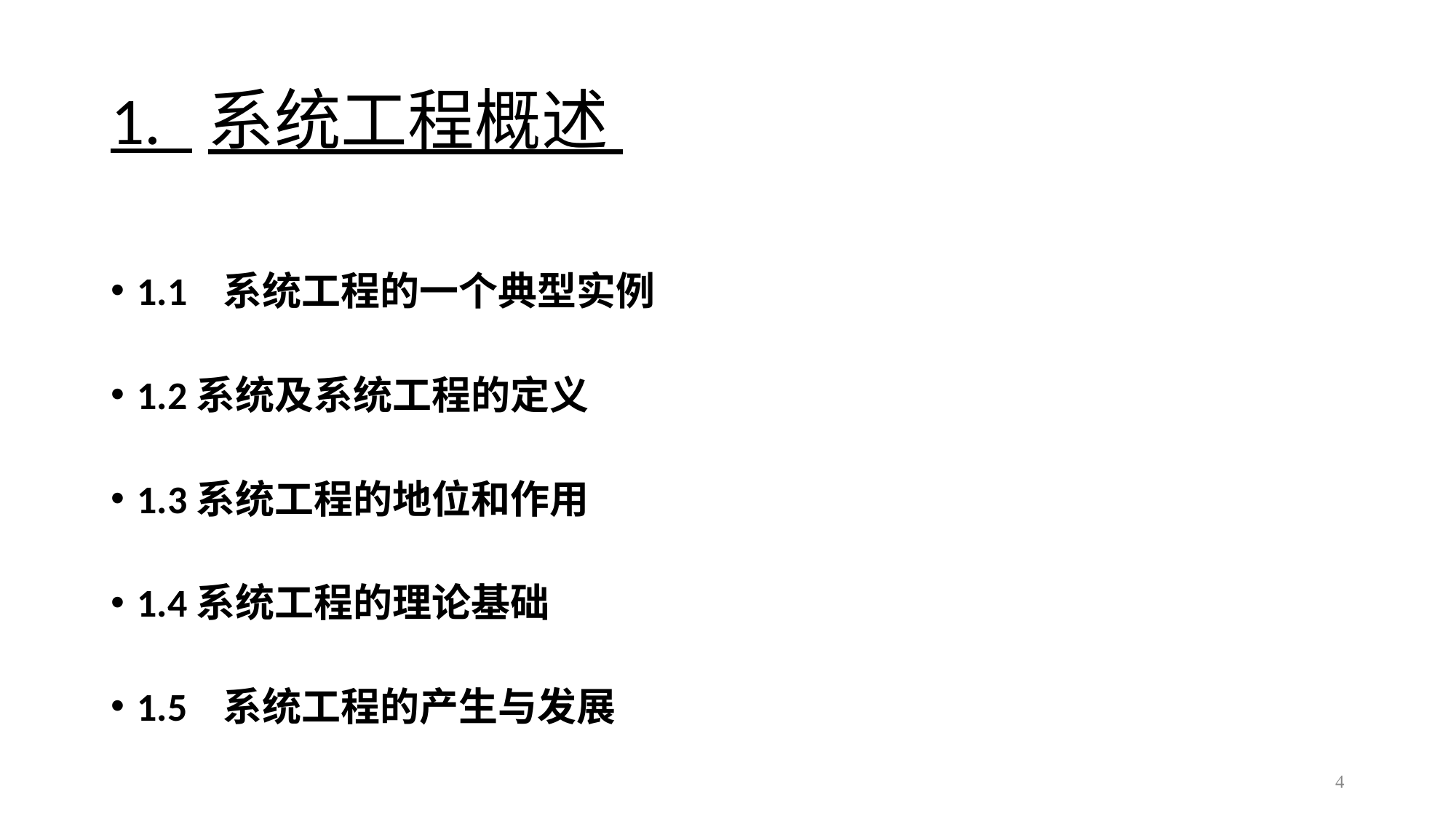

# 1.  系统工程概述
1.1   系统工程的一个典型实例
1.2系统及系统工程的定义
1.3系统工程的地位和作用
1.4系统工程的理论基础
1.5   系统工程的产生与发展
4